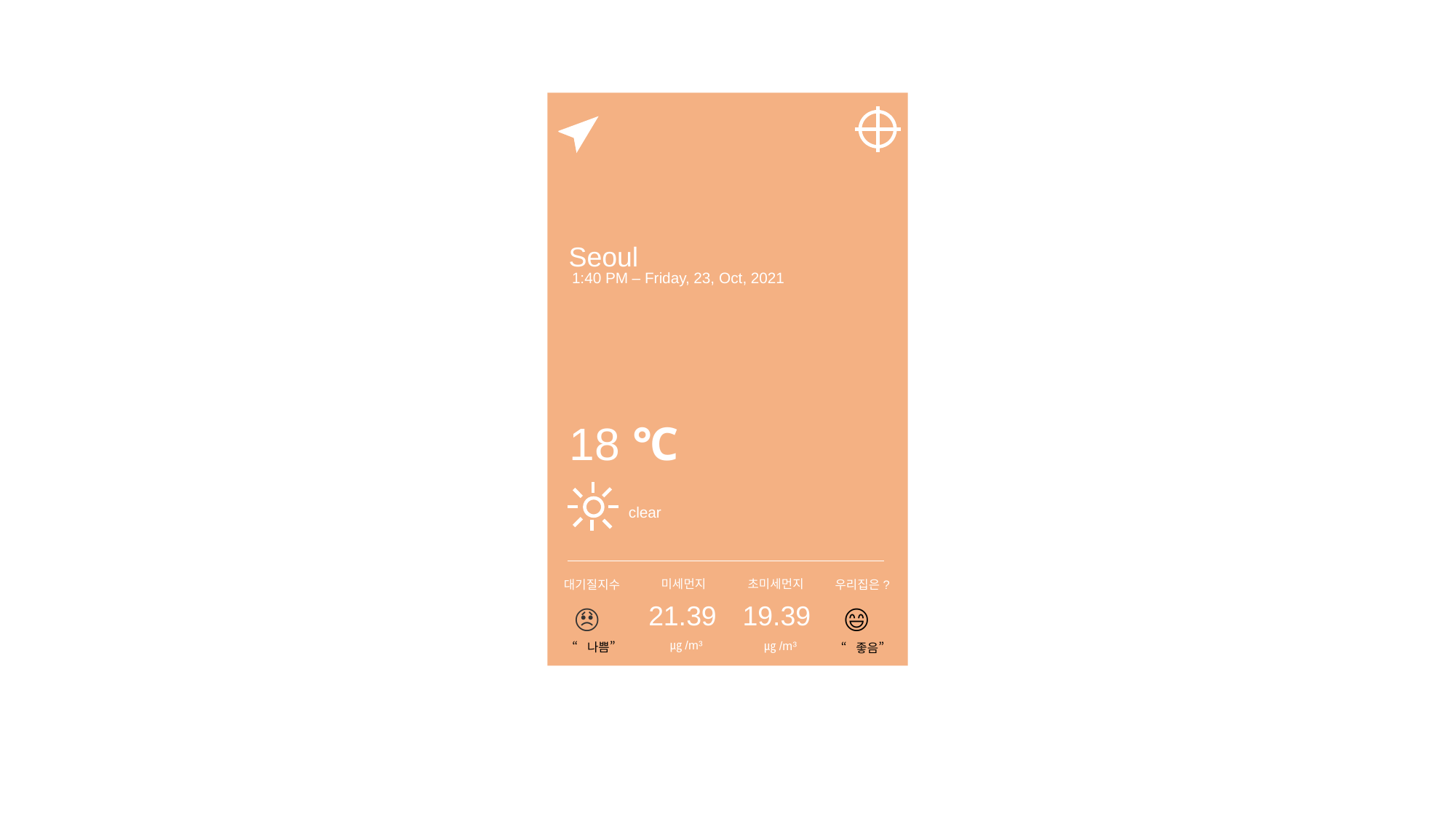

Seoul
1:40 PM – Friday, 23, Oct, 2021
18 ℃
clear

미세먼지
초미세먼지
대기질지수
우리집은?
21.39
19.39
😞
😄
㎍/m³
㎍/m³
“나쁨”
“좋음”